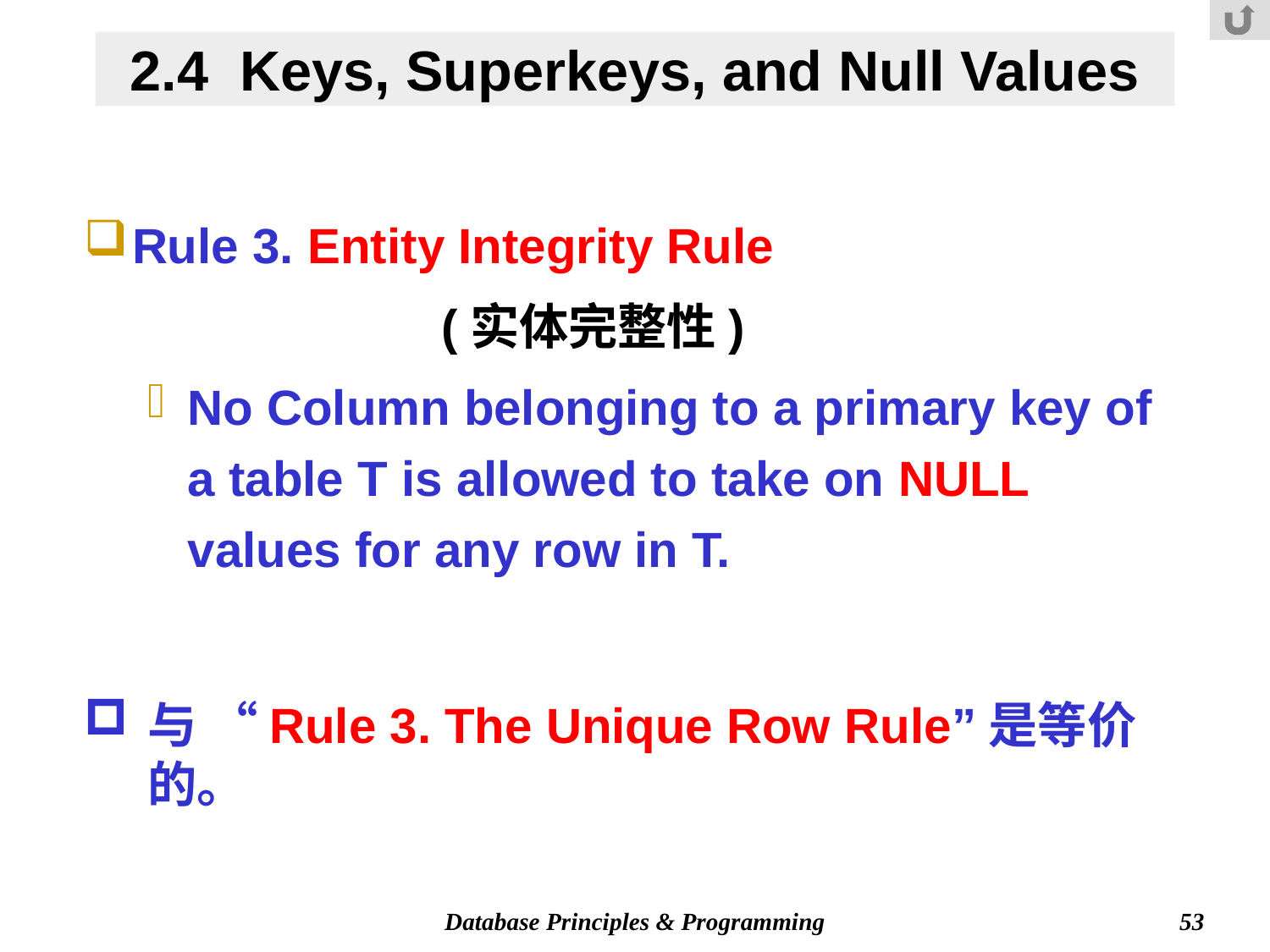

# 2.4  Keys, Superkeys, and Null Values

Rule 3. Entity Integrity Rule
			(实体完整性)
No Column belonging to a primary key of a table T is allowed to take on NULL values for any row in T.
与 “Rule 3. The Unique Row Rule”是等价的。

Database Principles & Programming
53